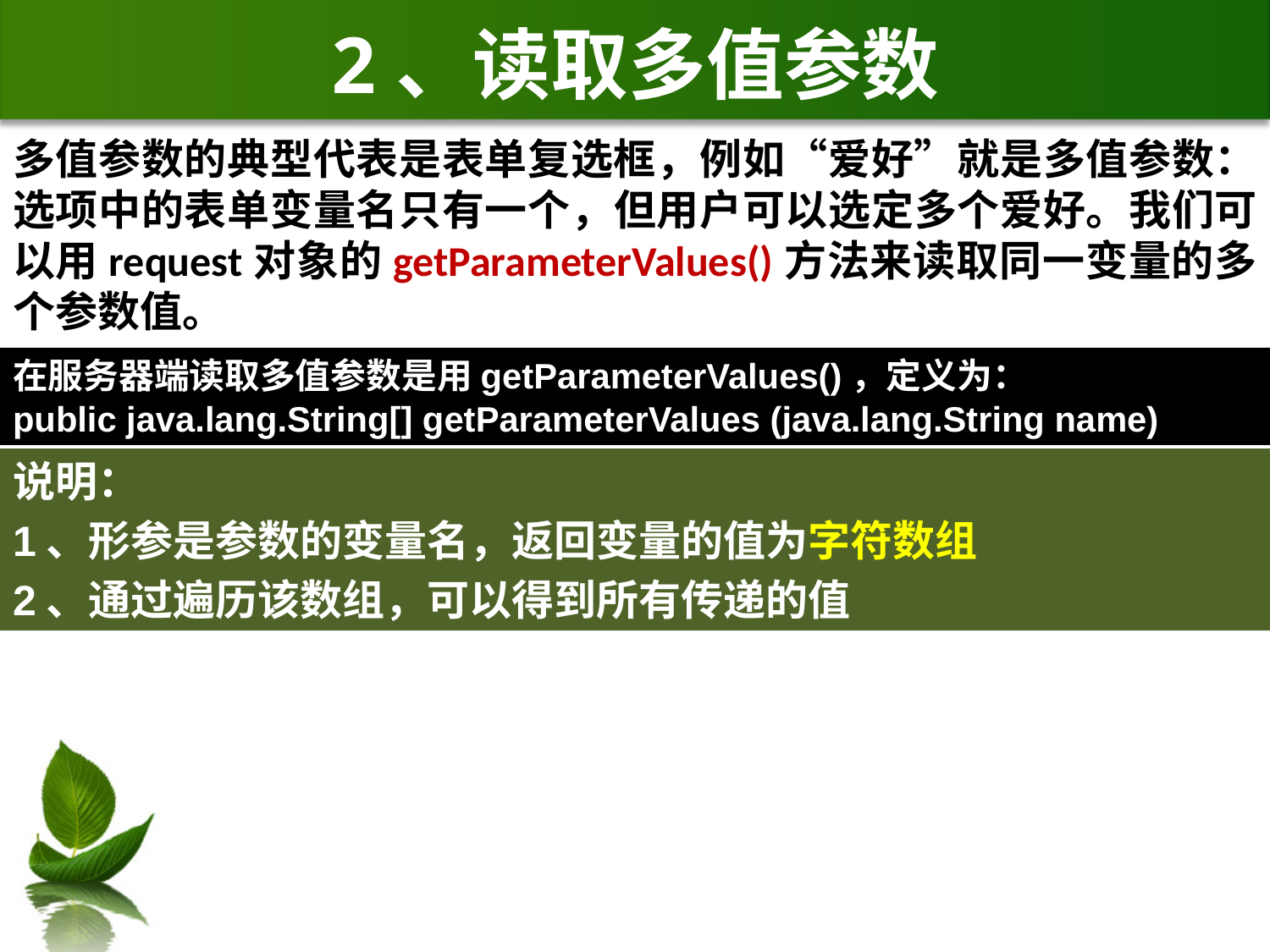

# 2、读取多值参数
多值参数的典型代表是表单复选框，例如“爱好”就是多值参数：选项中的表单变量名只有一个，但用户可以选定多个爱好。我们可以用request对象的getParameterValues()方法来读取同一变量的多个参数值。
在服务器端读取多值参数是用getParameterValues()，定义为：
public java.lang.String[] getParameterValues (java.lang.String name)
说明：
1、形参是参数的变量名，返回变量的值为字符数组
2、通过遍历该数组，可以得到所有传递的值